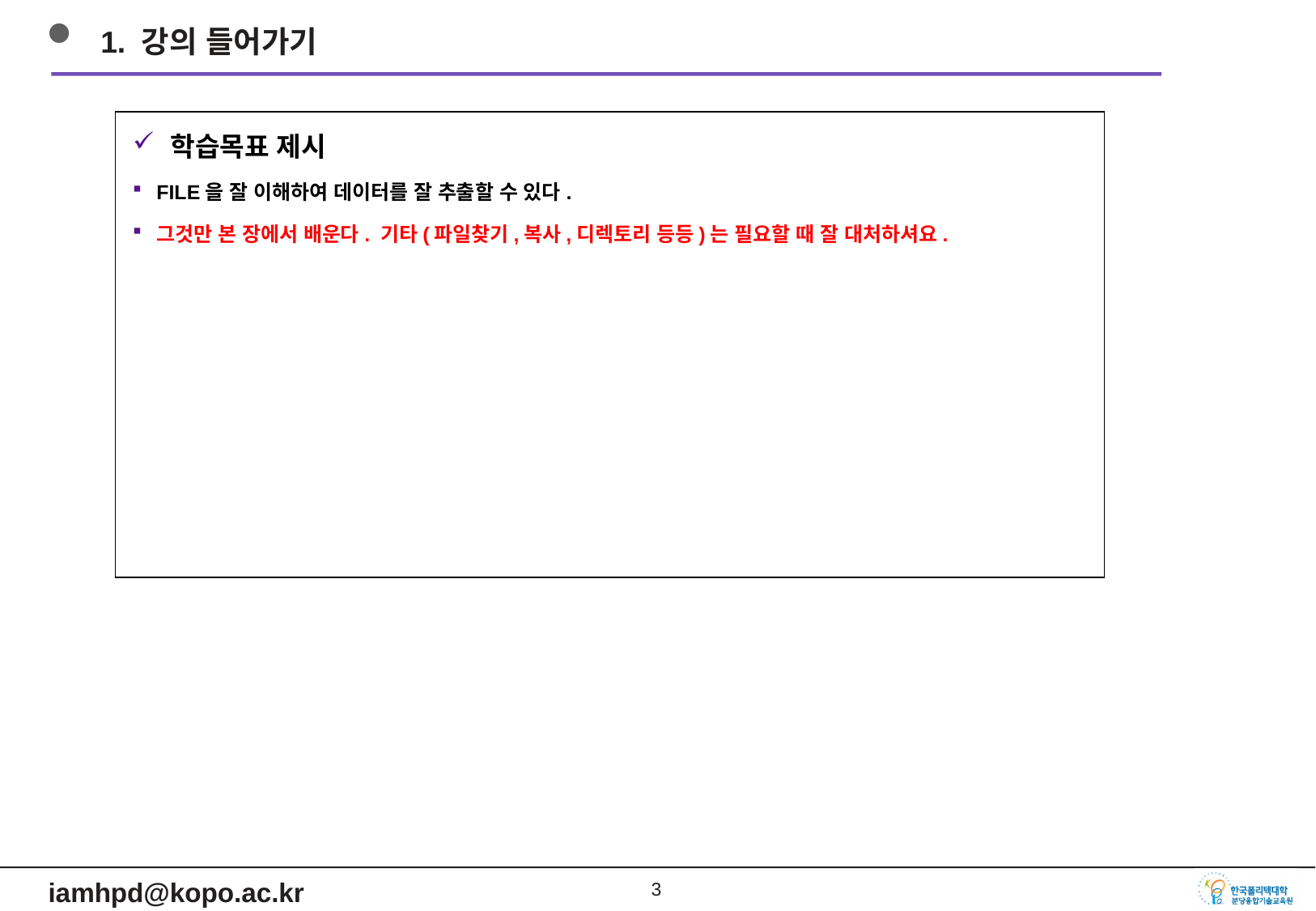

1. 강의 들어가기
학습목표 제시
FILE을 잘 이해하여 데이터를 잘 추출할 수 있다.
그것만 본 장에서 배운다. 기타(파일찾기,복사,디렉토리 등등)는 필요할 때 잘 대처하셔요.
3